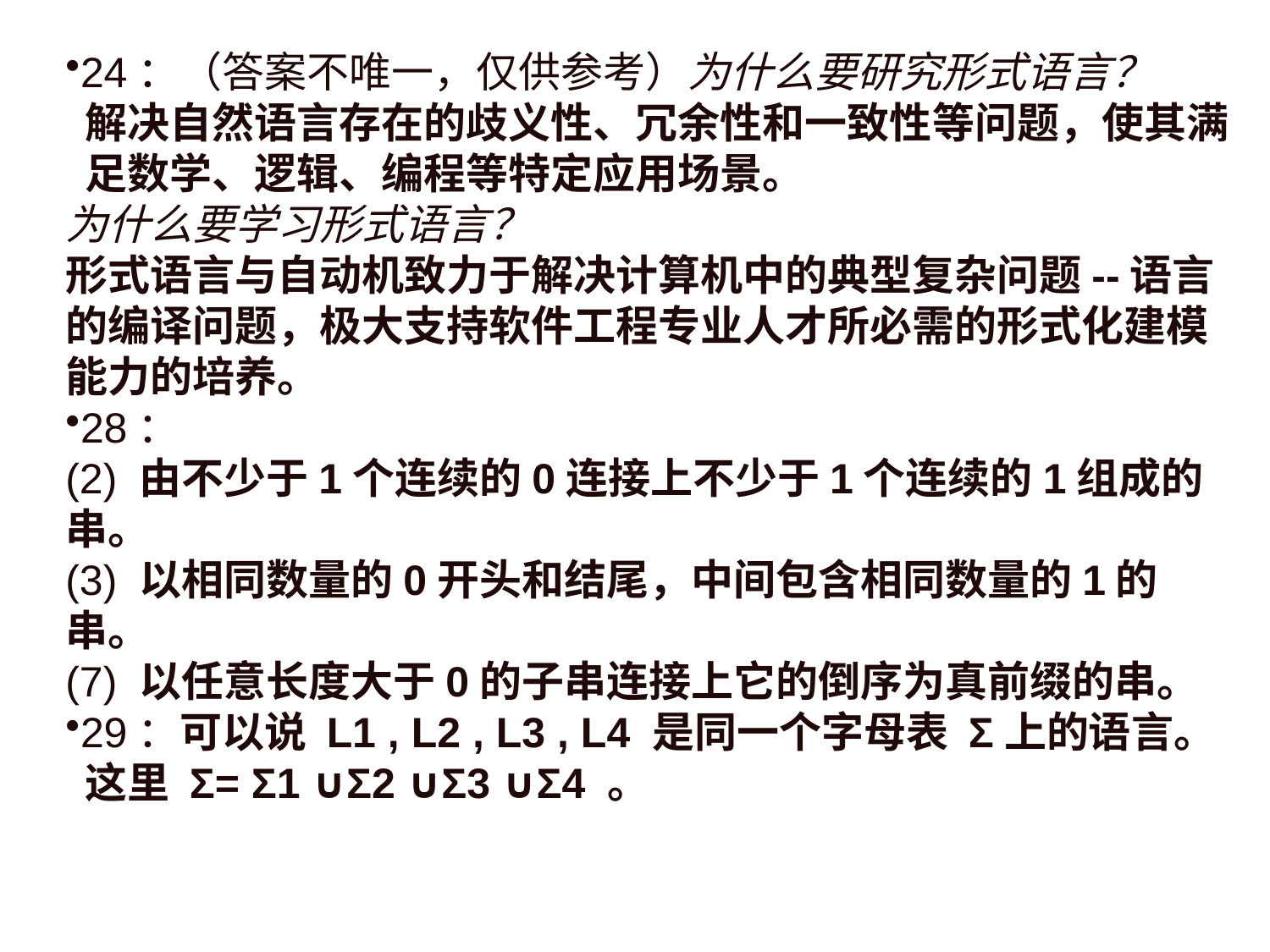

24：（答案不唯一，仅供参考）为什么要研究形式语言？
 解决自然语言存在的歧义性、冗余性和一致性等问题，使其满
 足数学、逻辑、编程等特定应用场景。
为什么要学习形式语言？
形式语言与自动机致力于解决计算机中的典型复杂问题--语言
的编译问题，极大支持软件工程专业人才所必需的形式化建模
能力的培养。
28：
(2) 由不少于1个连续的0连接上不少于1个连续的1组成的串。
(3) 以相同数量的0开头和结尾，中间包含相同数量的1的串。
(7) 以任意长度大于0的子串连接上它的倒序为真前缀的串。
29：可以说 L1 , L2 , L3 , L4 是同一个字母表 Σ上的语言。
 这里 Σ= Σ1 ∪Σ2 ∪Σ3 ∪Σ4 。